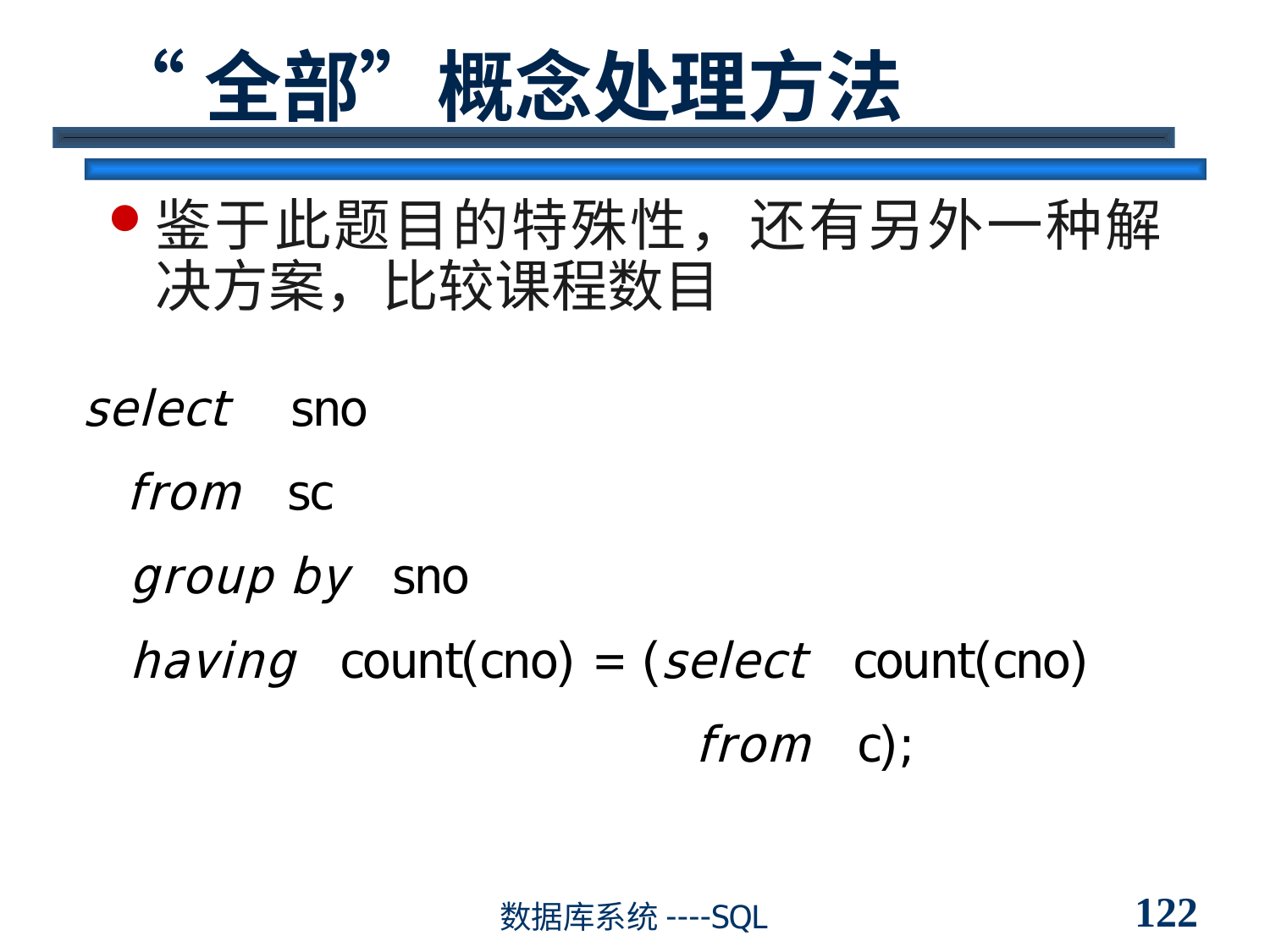

# “全部”概念处理方法
鉴于此题目的特殊性，还有另外一种解决方案，比较课程数目
select    sno
   from   sc
   group by   sno
   having   count(cno) = (select   count(cno)
                                        from   c);
122
数据库系统----SQL